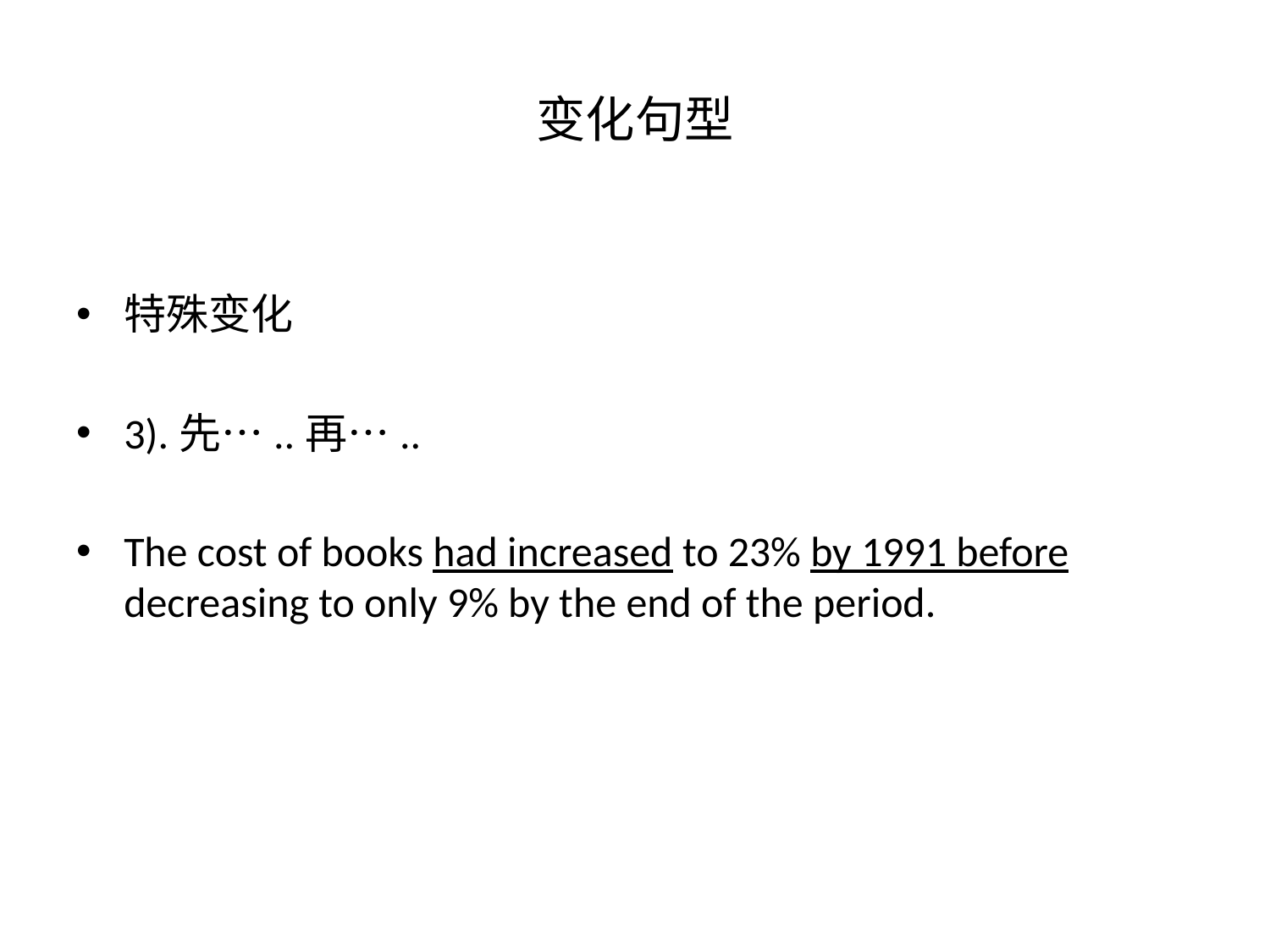

# 变化句型

特殊变化

3).先…..再…..

The cost of books had increased to 23% by 1991 before decreasing to only 9% by the end of the period.